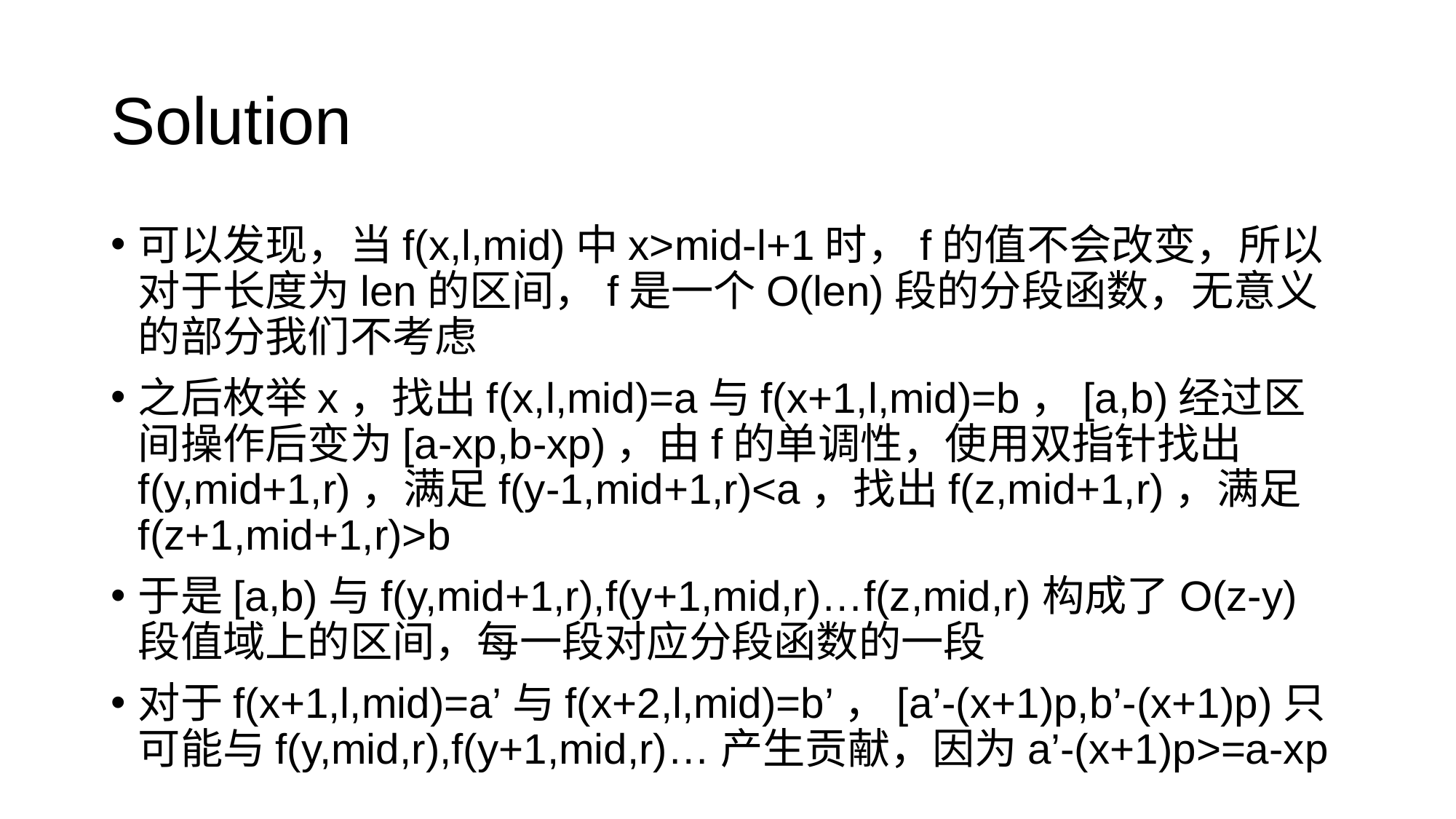

# Solution
可以发现，当f(x,l,mid)中x>mid-l+1时，f的值不会改变，所以对于长度为len的区间，f是一个O(len)段的分段函数，无意义的部分我们不考虑
之后枚举x，找出f(x,l,mid)=a与f(x+1,l,mid)=b，[a,b)经过区间操作后变为[a-xp,b-xp)，由f的单调性，使用双指针找出f(y,mid+1,r)，满足f(y-1,mid+1,r)<a，找出f(z,mid+1,r)，满足f(z+1,mid+1,r)>b
于是[a,b)与f(y,mid+1,r),f(y+1,mid,r)…f(z,mid,r)构成了O(z-y)段值域上的区间，每一段对应分段函数的一段
对于f(x+1,l,mid)=a’与f(x+2,l,mid)=b’，[a’-(x+1)p,b’-(x+1)p)只可能与f(y,mid,r),f(y+1,mid,r)…产生贡献，因为a’-(x+1)p>=a-xp